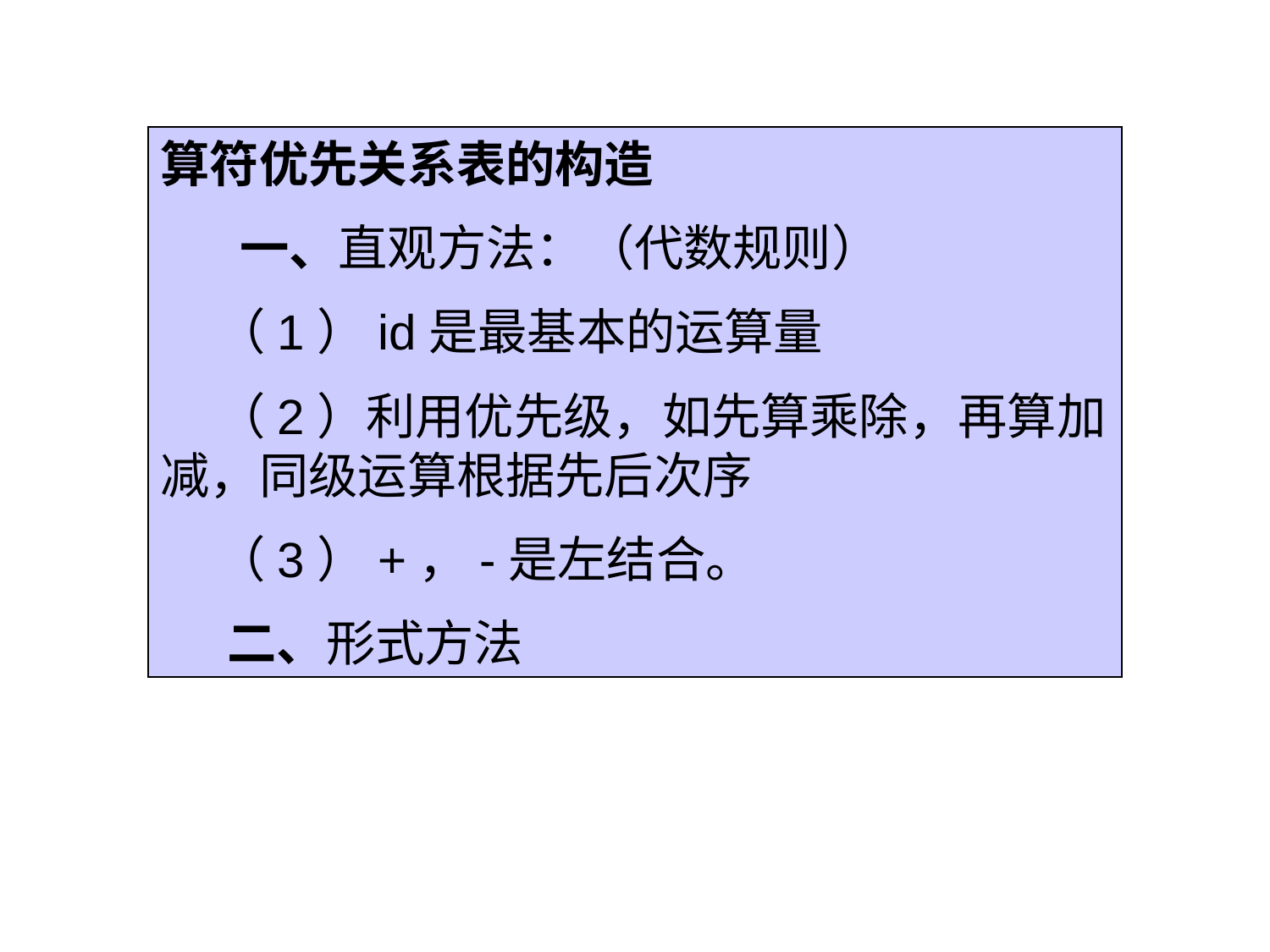

算符优先关系表的构造
      一、直观方法：（代数规则）
    （1）id是最基本的运算量
    （2）利用优先级，如先算乘除，再算加减，同级运算根据先后次序
    （3）+，-是左结合。
     二、形式方法